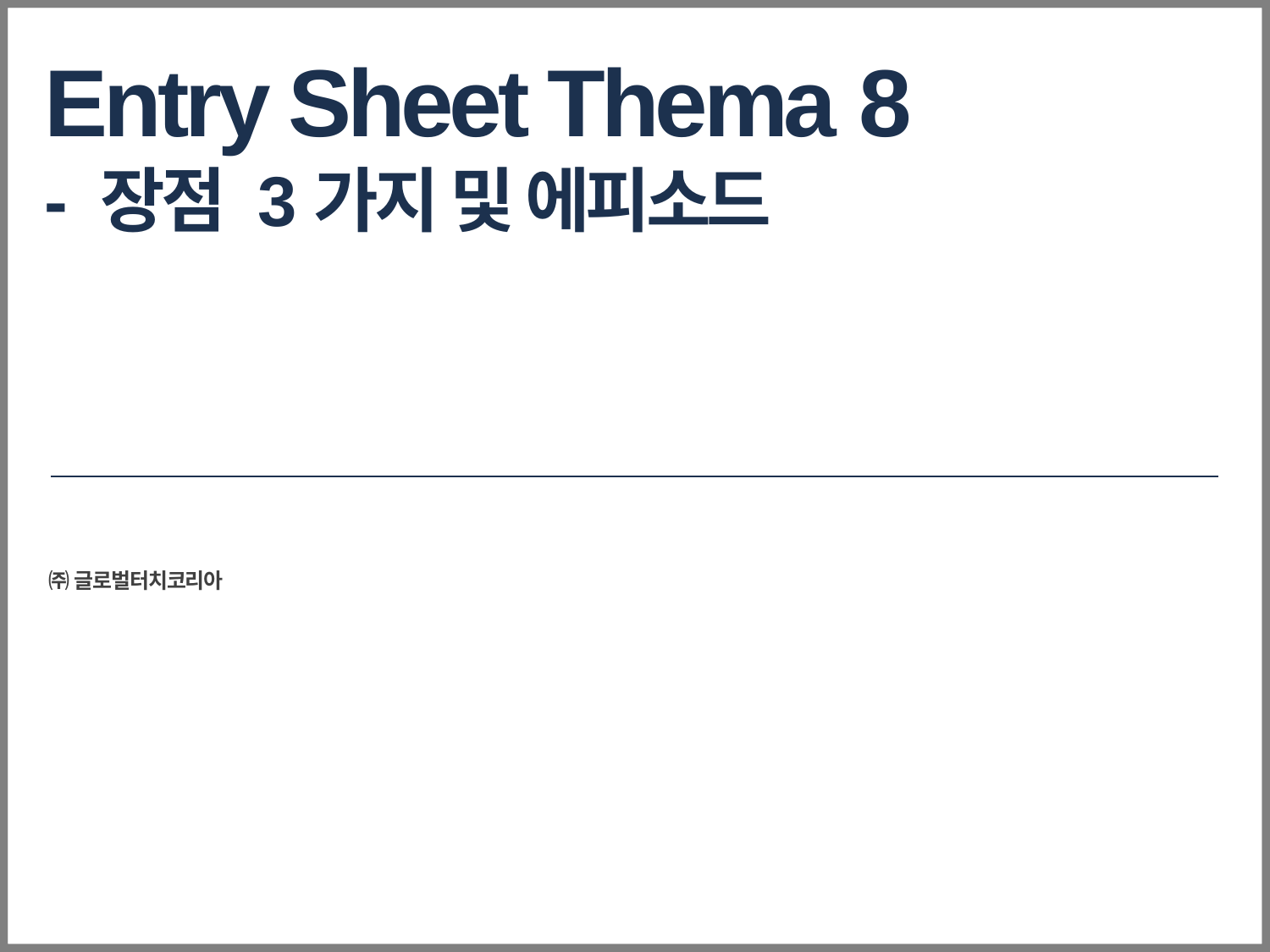

# Entry Sheet Thema 8 - 장점 3가지 및 에피소드
㈜ 글로벌터치코리아